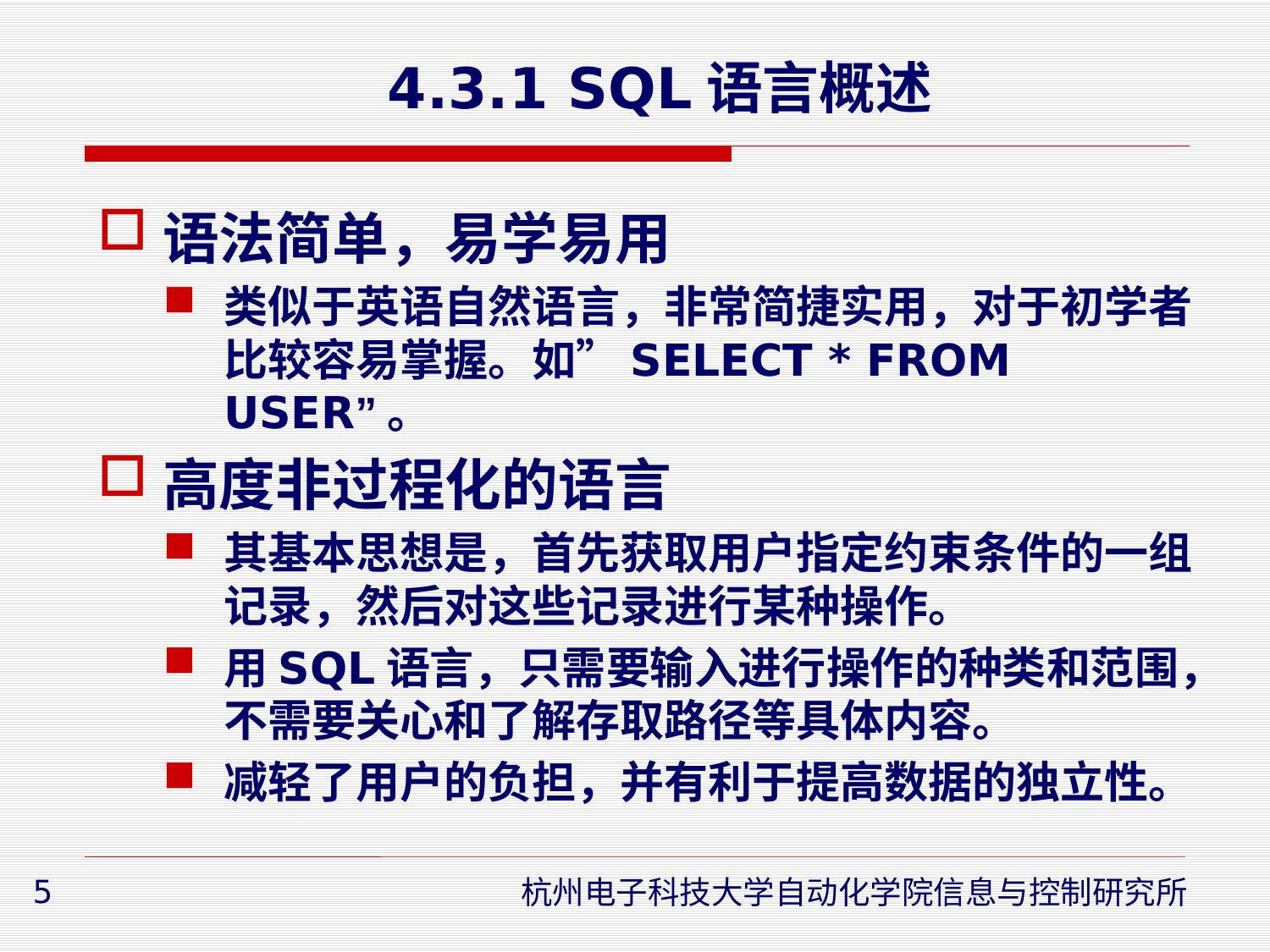

4.3.1 SQL语言概述
语法简单，易学易用
类似于英语自然语言，非常简捷实用，对于初学者比较容易掌握。如”SELECT * FROM USER”。
高度非过程化的语言
其基本思想是，首先获取用户指定约束条件的一组记录，然后对这些记录进行某种操作。
用SQL语言，只需要输入进行操作的种类和范围，不需要关心和了解存取路径等具体内容。
减轻了用户的负担，并有利于提高数据的独立性。